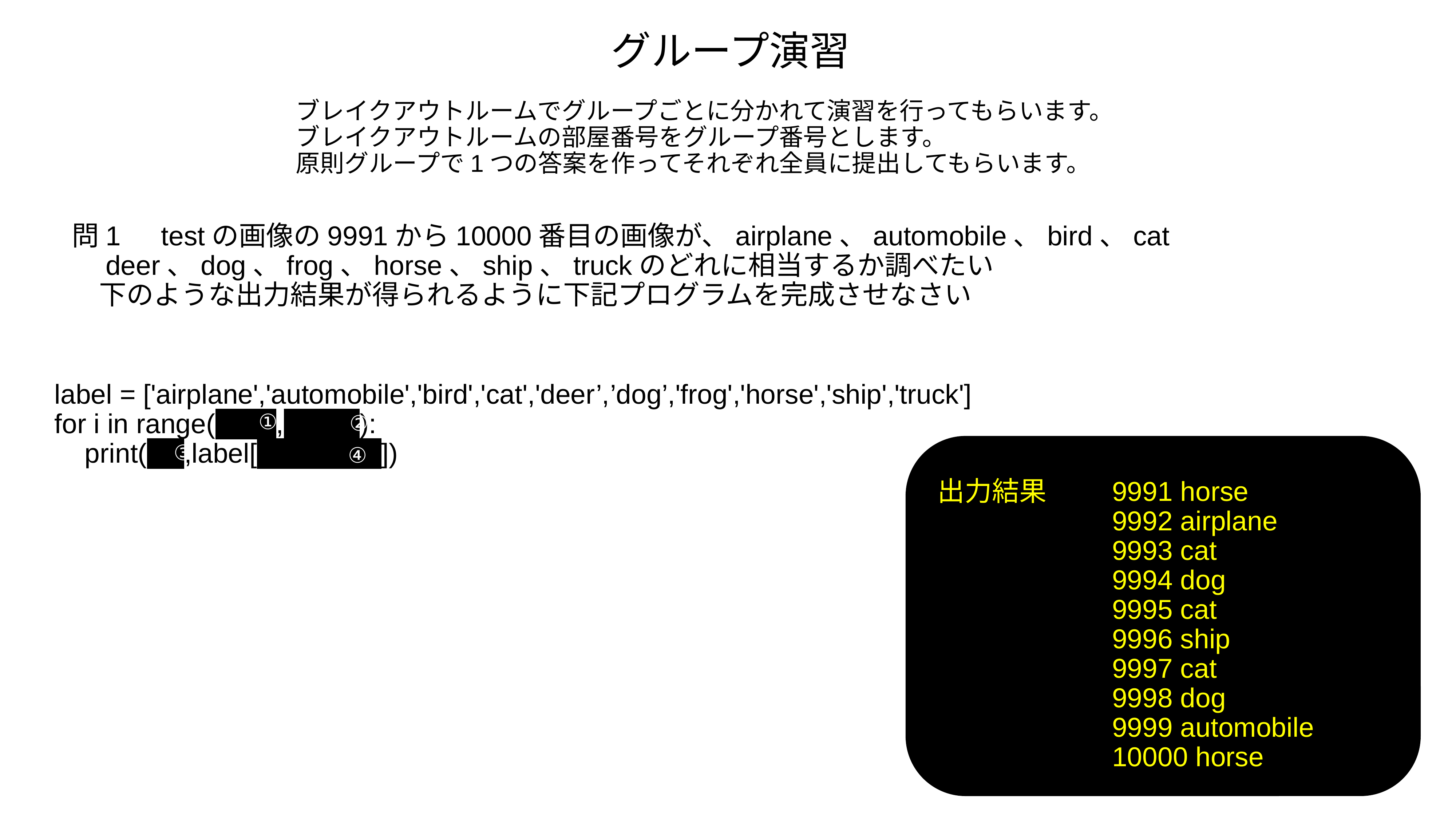

グループ演習
ブレイクアウトルームでグループごとに分かれて演習を行ってもらいます。
ブレイクアウトルームの部屋番号をグループ番号とします。
原則グループで1つの答案を作ってそれぞれ全員に提出してもらいます。
問1　testの画像の9991から10000番目の画像が、airplane、automobile、bird、cat
　deer、dog、frog、horse、ship、truckのどれに相当するか調べたい
　下のような出力結果が得られるように下記プログラムを完成させなさい

label = ['airplane','automobile','bird','cat','deer’,’dog’,'frog','horse','ship','truck']
for i in range(9990,10000):
    print(i+1,label[y_test[i][0]])
①
②

③
④
出力結果
9991 horse
9992 airplane
9993 cat
9994 dog
9995 cat
9996 ship
9997 cat
9998 dog
9999 automobile
10000 horse